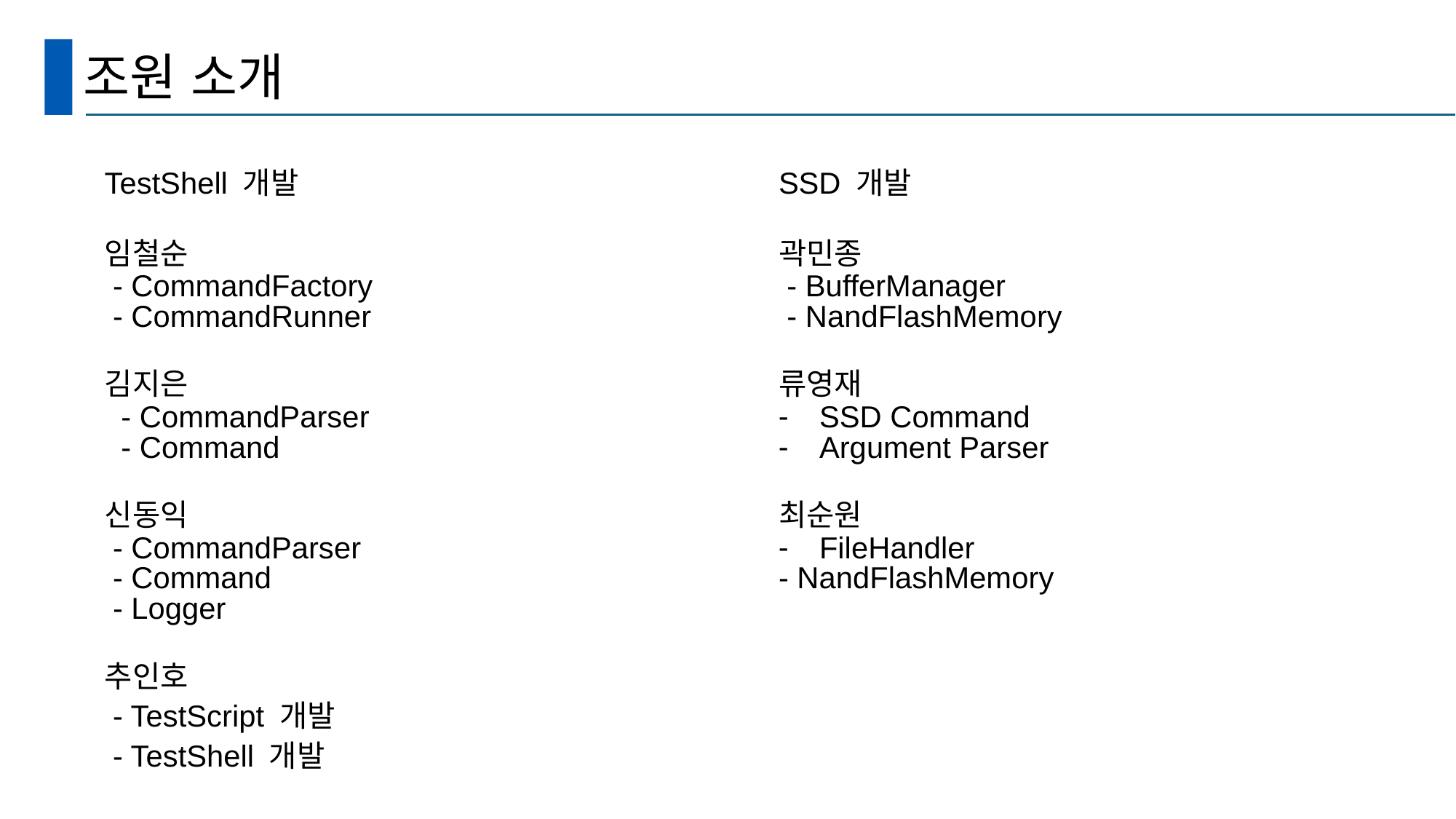

# 조원 소개
TestShell 개발

임철순
 - CommandFactory
 - CommandRunner

김지은
  - CommandParser
  - Command

신동익
 - CommandParser
 - Command
 - Logger

추인호
 - TestScript 개발
 - TestShell 개발
SSD 개발

곽민종
 - BufferManager
 - NandFlashMemory

류영재
SSD Command
Argument Parser

최순원
FileHandler
- NandFlashMemory